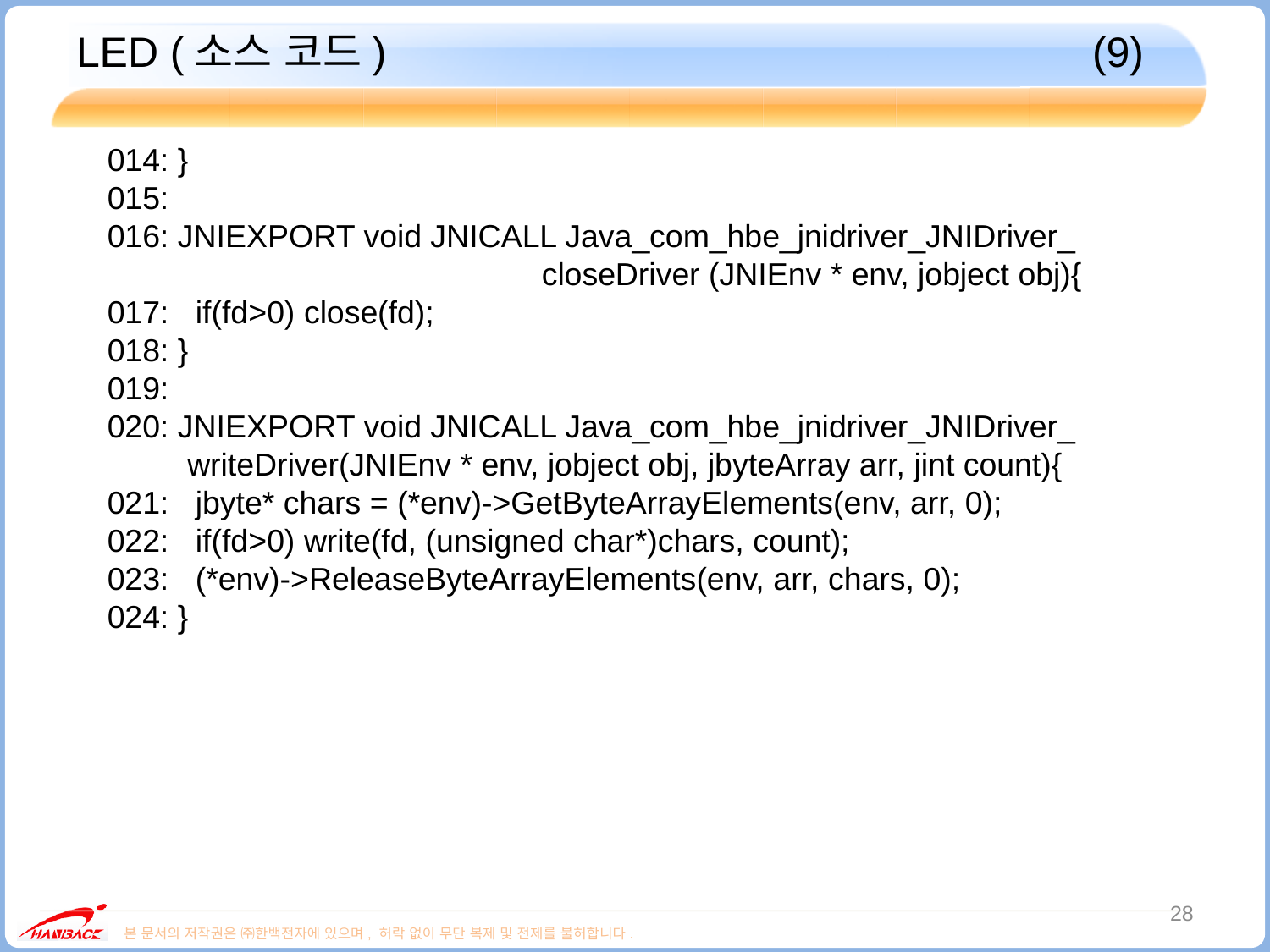

# LED (소스 코드)						(9)
014: }
015:
016: JNIEXPORT void JNICALL Java_com_hbe_jnidriver_JNIDriver_
			      closeDriver (JNIEnv * env, jobject obj){
017:   if(fd>0) close(fd);
018: }
019:
020: JNIEXPORT void JNICALL Java_com_hbe_jnidriver_JNIDriver_
         writeDriver(JNIEnv * env, jobject obj, jbyteArray arr, jint count){
021:   jbyte* chars = (*env)->GetByteArrayElements(env, arr, 0);
022:   if(fd>0) write(fd, (unsigned char*)chars, count);
023:   (*env)->ReleaseByteArrayElements(env, arr, chars, 0);
024: }
28